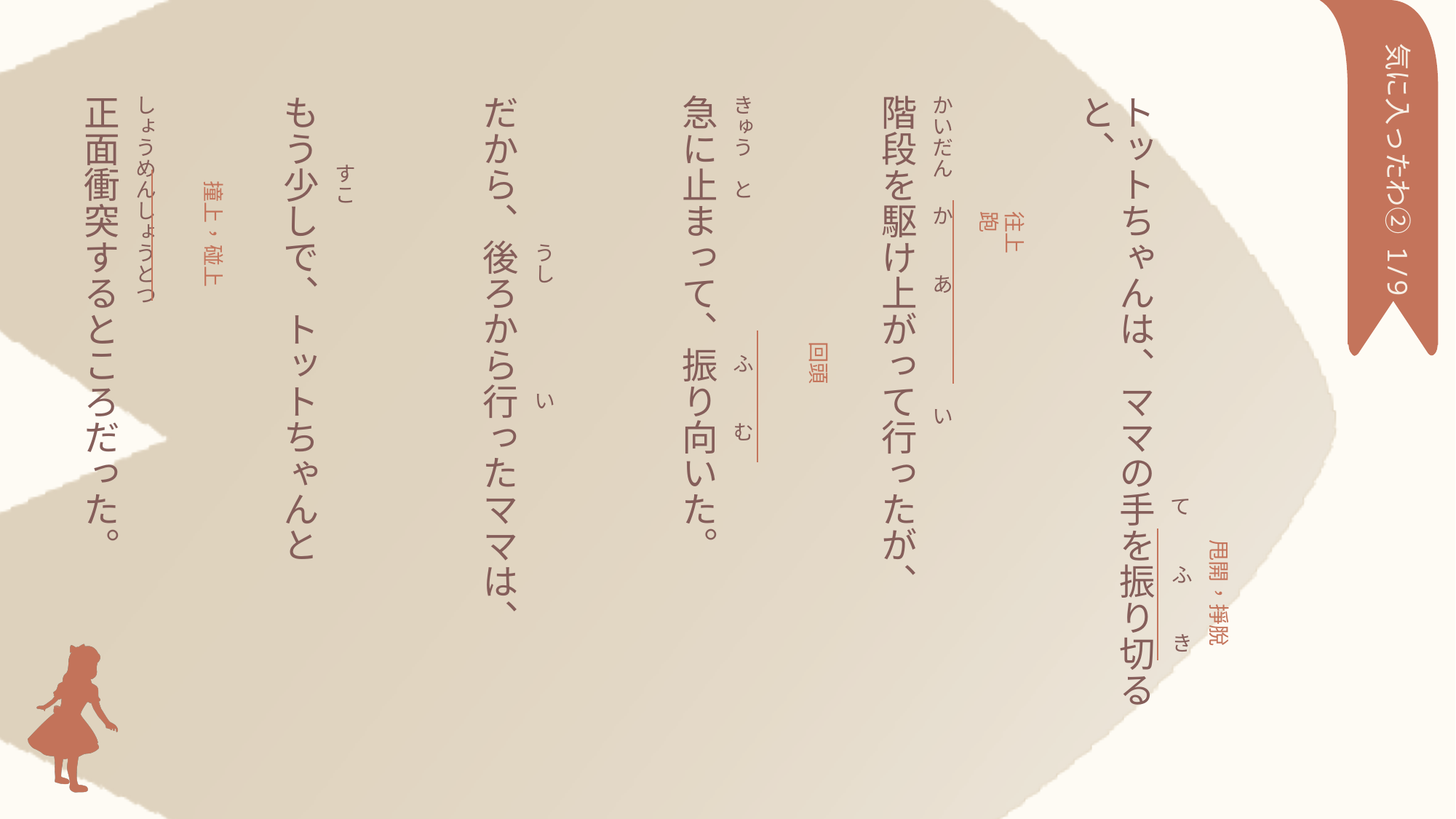

気に入ったわ② 1/9
　　　　　　　　　　　　　　　　　　　て　　 ふ　　 き
トットちゃんは、ママの手を振り切ると、

かいだん 　か　　 あ　　　　　 い
階段を駆け上がって行ったが、

きゅう　と　　　　　　　 ふ　　 む
急に止まって、振り向いた。

　　　　　　　うし　　　　　い
だから、後ろから行ったママは、

　　　 すこ
もう少しで、トットちゃんと

しょうめんしょうとつ
正面衝突するところだった。
撞上，碰上
往上跑
回頭
甩開，掙脫